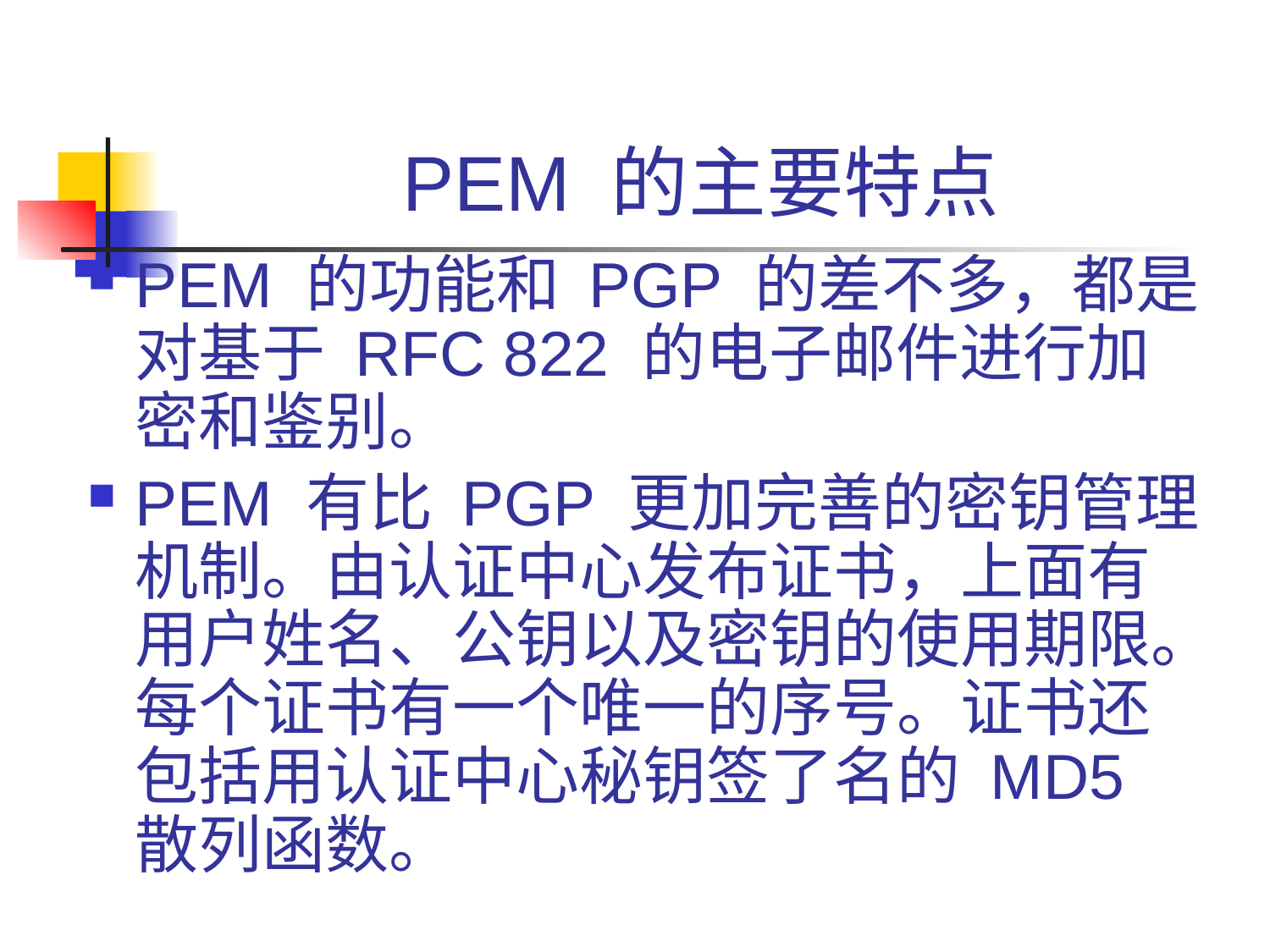

# PEM 的主要特点
PEM 的功能和 PGP 的差不多，都是对基于 RFC 822 的电子邮件进行加密和鉴别。
PEM 有比 PGP 更加完善的密钥管理机制。由认证中心发布证书，上面有用户姓名、公钥以及密钥的使用期限。每个证书有一个唯一的序号。证书还包括用认证中心秘钥签了名的 MD5 散列函数。